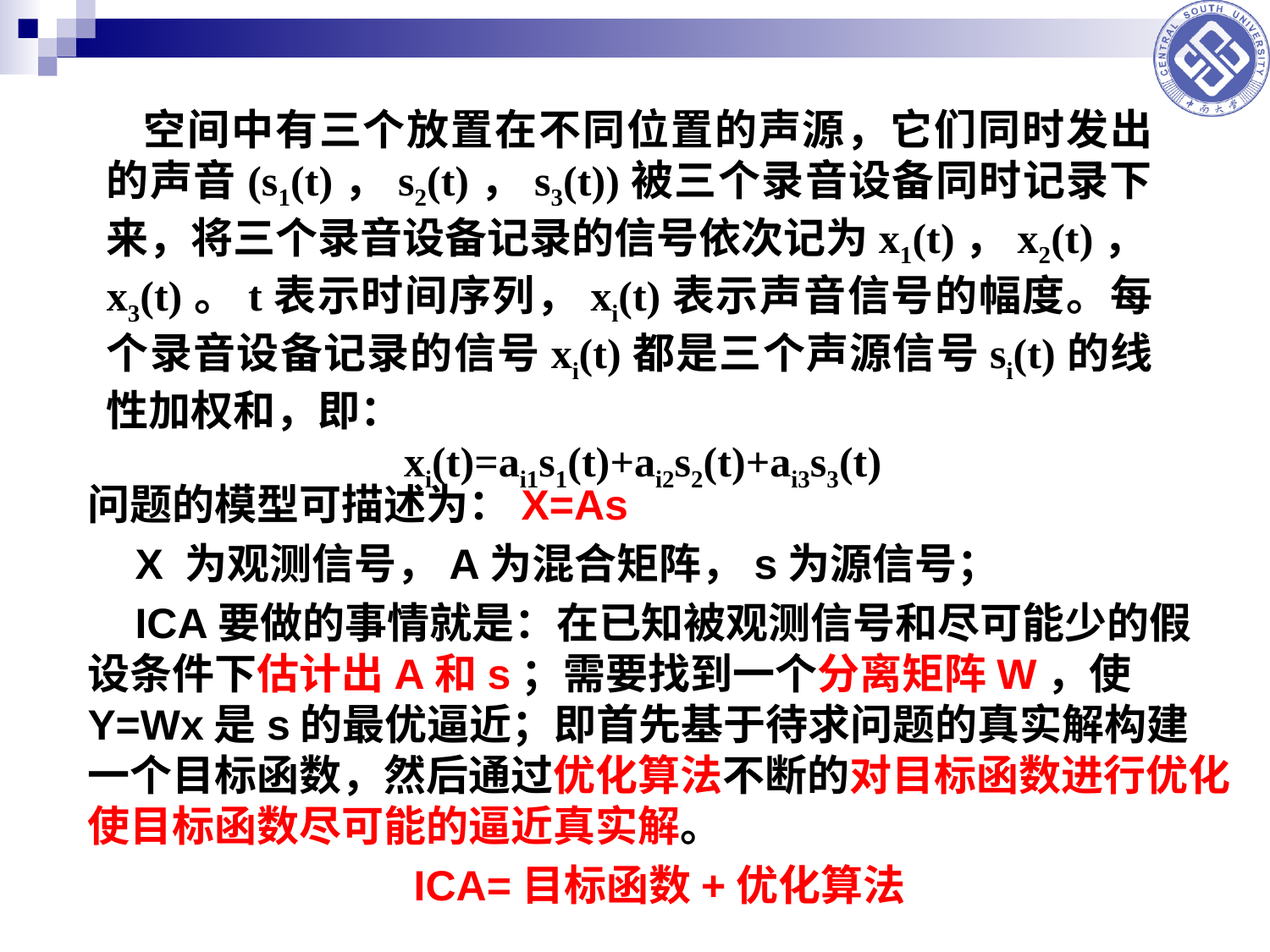

空间中有三个放置在不同位置的声源，它们同时发出的声音(s1(t)，s2(t)，s3(t))被三个录音设备同时记录下来，将三个录音设备记录的信号依次记为x1(t)，x2(t)，x3(t)。t表示时间序列，xi(t)表示声音信号的幅度。每个录音设备记录的信号xi(t)都是三个声源信号si(t)的线性加权和，即：
xi(t)=ai1s1(t)+ai2s2(t)+ai3s3(t)
问题的模型可描述为：X=As
    X 为观测信号，A为混合矩阵，s为源信号；
    ICA要做的事情就是：在已知被观测信号和尽可能少的假设条件下估计出A和s；需要找到一个分离矩阵W，使Y=Wx是s的最优逼近；即首先基于待求问题的真实解构建一个目标函数，然后通过优化算法不断的对目标函数进行优化使目标函数尽可能的逼近真实解。
ICA=目标函数+优化算法